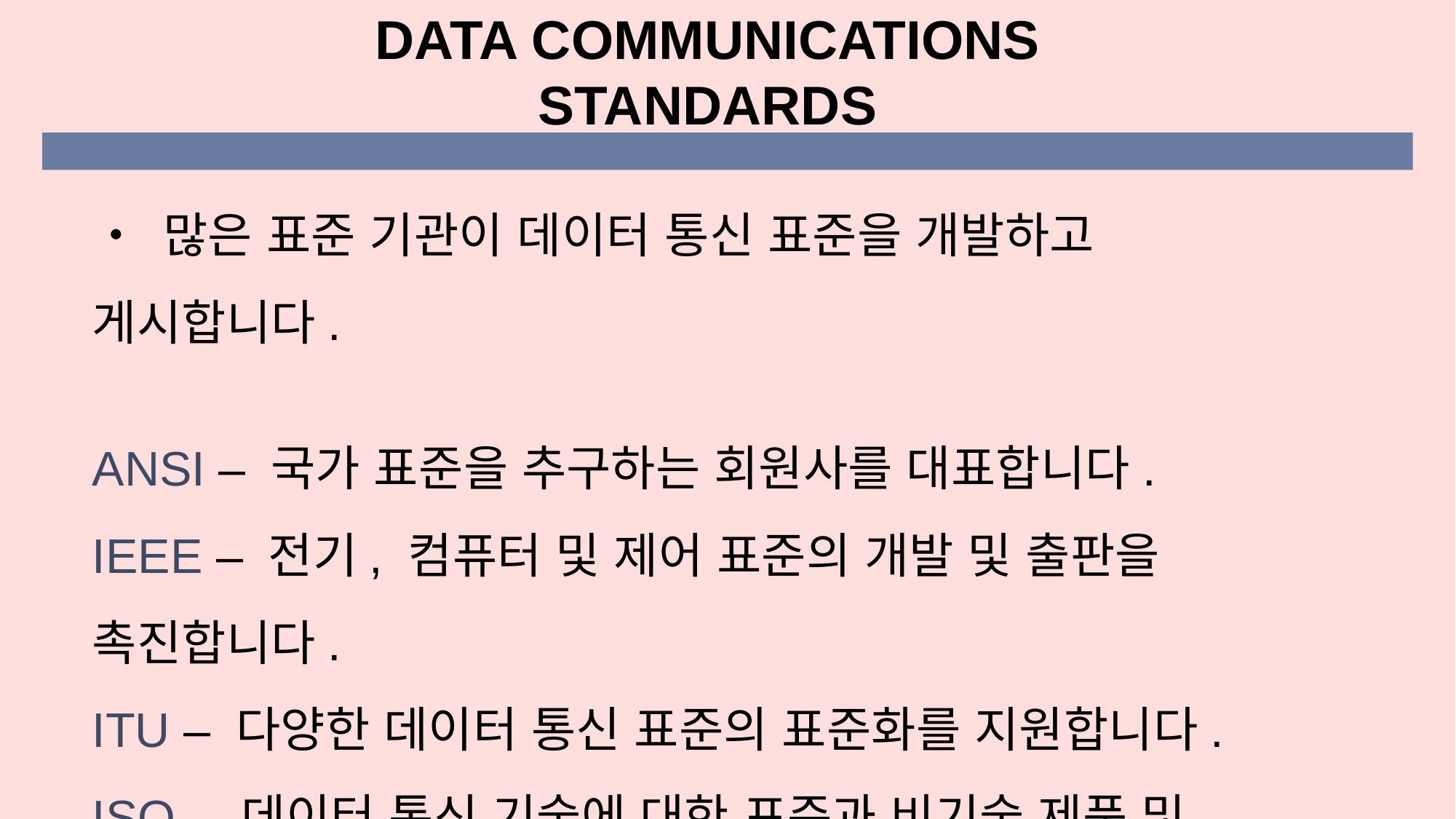

DATA COMMUNICATIONS STANDARDS

• 많은 표준 기관이 데이터 통신 표준을 개발하고 게시합니다.
ANSI – 국가 표준을 추구하는 회원사를 대표합니다.
IEEE – 전기, 컴퓨터 및 제어 표준의 개발 및 출판을 촉진합니다.
ITU – 다양한 데이터 통신 표준의 표준화를 지원합니다.
ISO – 데이터 통신 기술에 대한 표준과 비기술 제품 및 서비스에 대한 표준을 개발하고 게시합니다.